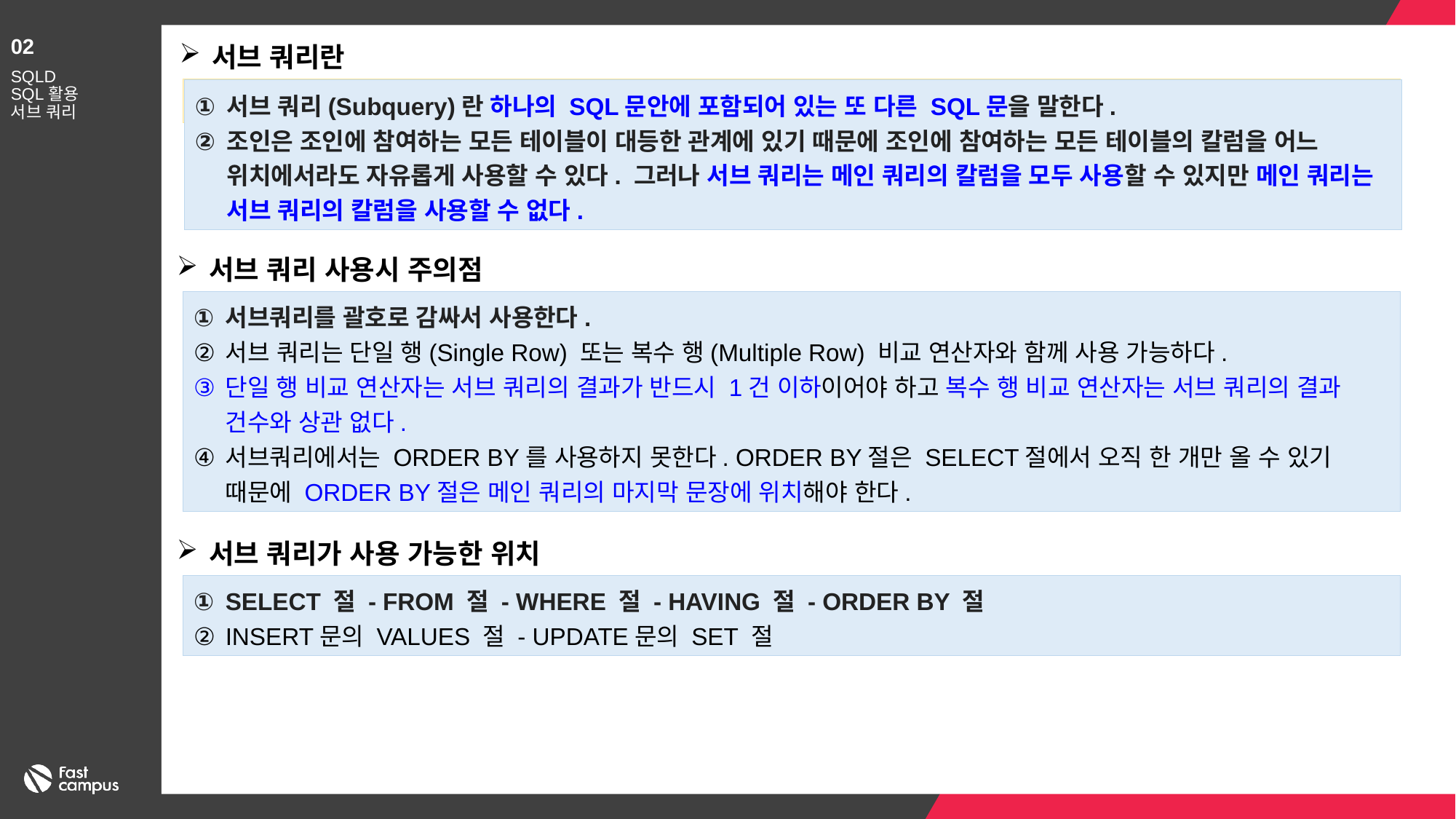

02
서브 쿼리란
SQLD
SQL활용
서브 쿼리

서브 쿼리(Subquery)란 하나의 SQL문안에 포함되어 있는 또 다른 SQL문을 말한다.
조인은 조인에 참여하는 모든 테이블이 대등한 관계에 있기 때문에 조인에 참여하는 모든 테이블의 칼럼을 어느 위치에서라도 자유롭게 사용할 수 있다. 그러나 서브 쿼리는 메인 쿼리의 칼럼을 모두 사용할 수 있지만 메인 쿼리는 서브 쿼리의 칼럼을 사용할 수 없다.
서브 쿼리 사용시 주의점
서브쿼리를 괄호로 감싸서 사용한다.
서브 쿼리는 단일 행(Single Row) 또는 복수 행(Multiple Row) 비교 연산자와 함께 사용 가능하다.
단일 행 비교 연산자는 서브 쿼리의 결과가 반드시 1건 이하이어야 하고 복수 행 비교 연산자는 서브 쿼리의 결과 건수와 상관 없다.
서브쿼리에서는 ORDER BY를 사용하지 못한다. ORDER BY절은 SELECT절에서 오직 한 개만 올 수 있기 때문에 ORDER BY절은 메인 쿼리의 마지막 문장에 위치해야 한다.
서브 쿼리가 사용 가능한 위치
SELECT 절 - FROM 절 - WHERE 절 - HAVING 절 - ORDER BY 절
INSERT문의 VALUES 절 - UPDATE문의 SET 절